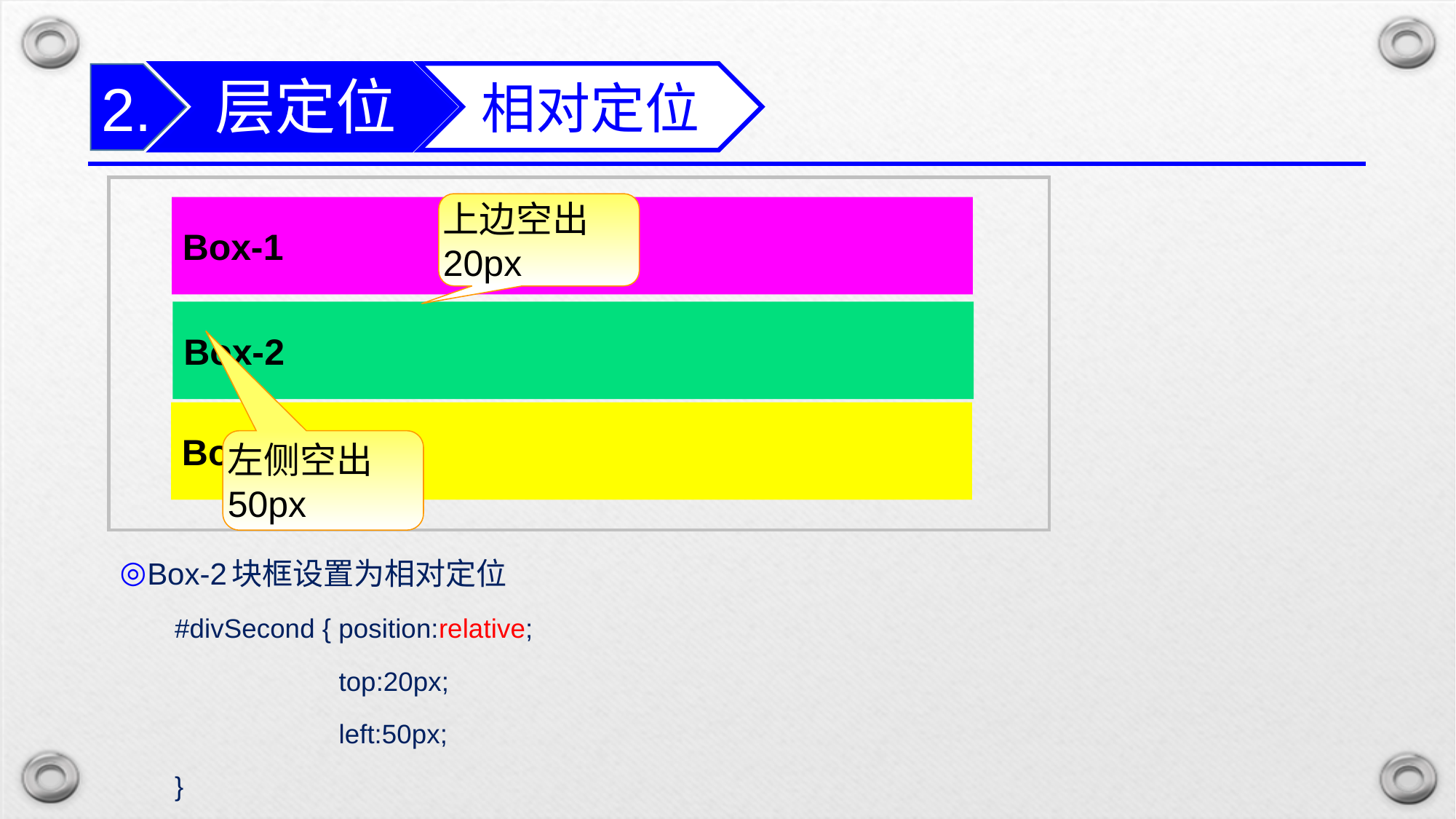

层定位

相对定位
2.

上边空出20px
Box-1
Box-2
Box-3
左侧空出50px
Box-2块框设置为相对定位
#divSecond { position:relative;
                      top:20px;
                      left:50px;
}